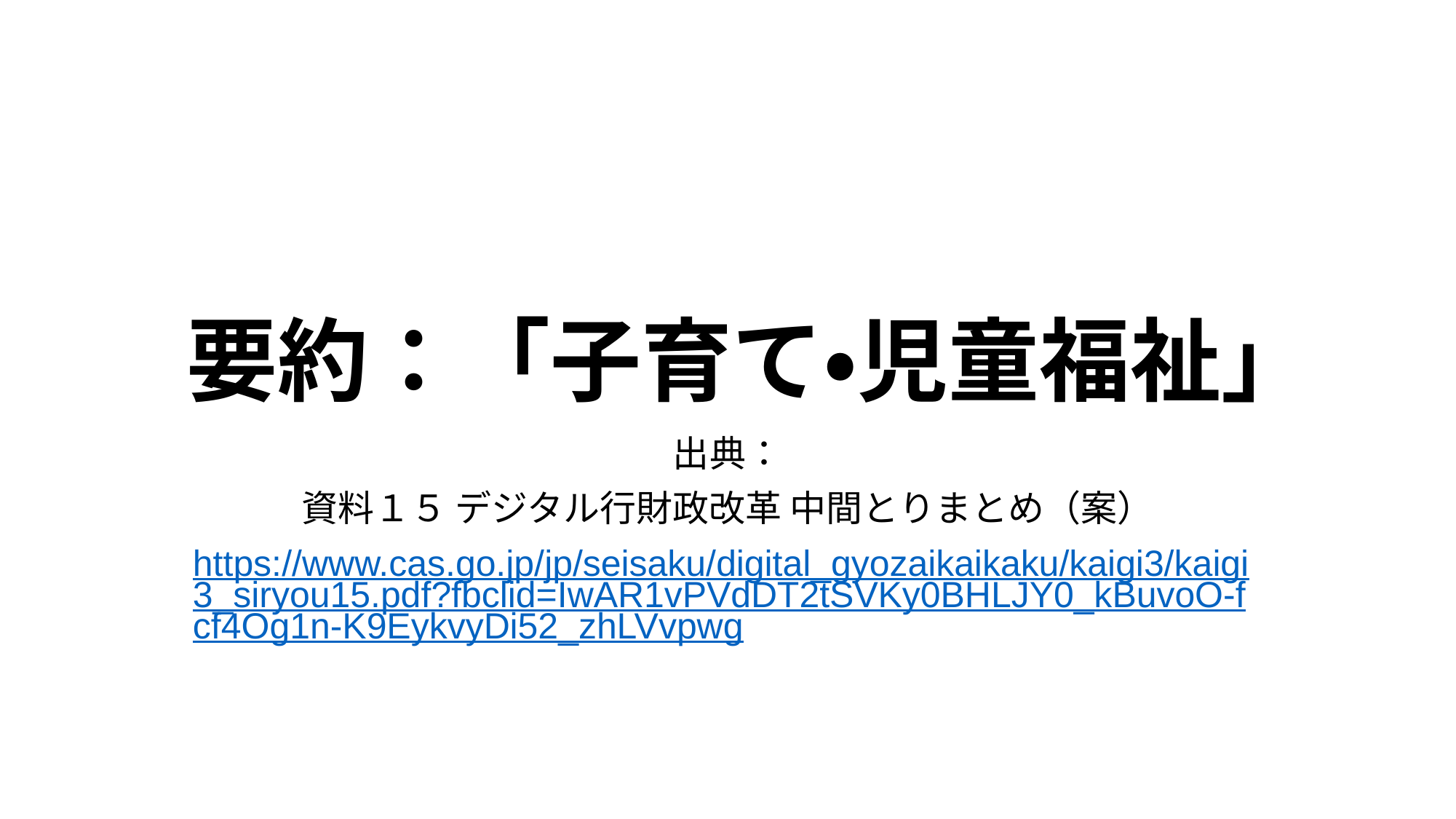

# 要約：「子育て・児童福祉」
出典：
資料１５ デジタル行財政改革 中間とりまとめ（案）
https://www.cas.go.jp/jp/seisaku/digital_gyozaikaikaku/kaigi3/kaigi3_siryou15.pdf?fbclid=IwAR1vPVdDT2tSVKy0BHLJY0_kBuvoO-fcf4Og1n-K9EykvyDi52_zhLVvpwg